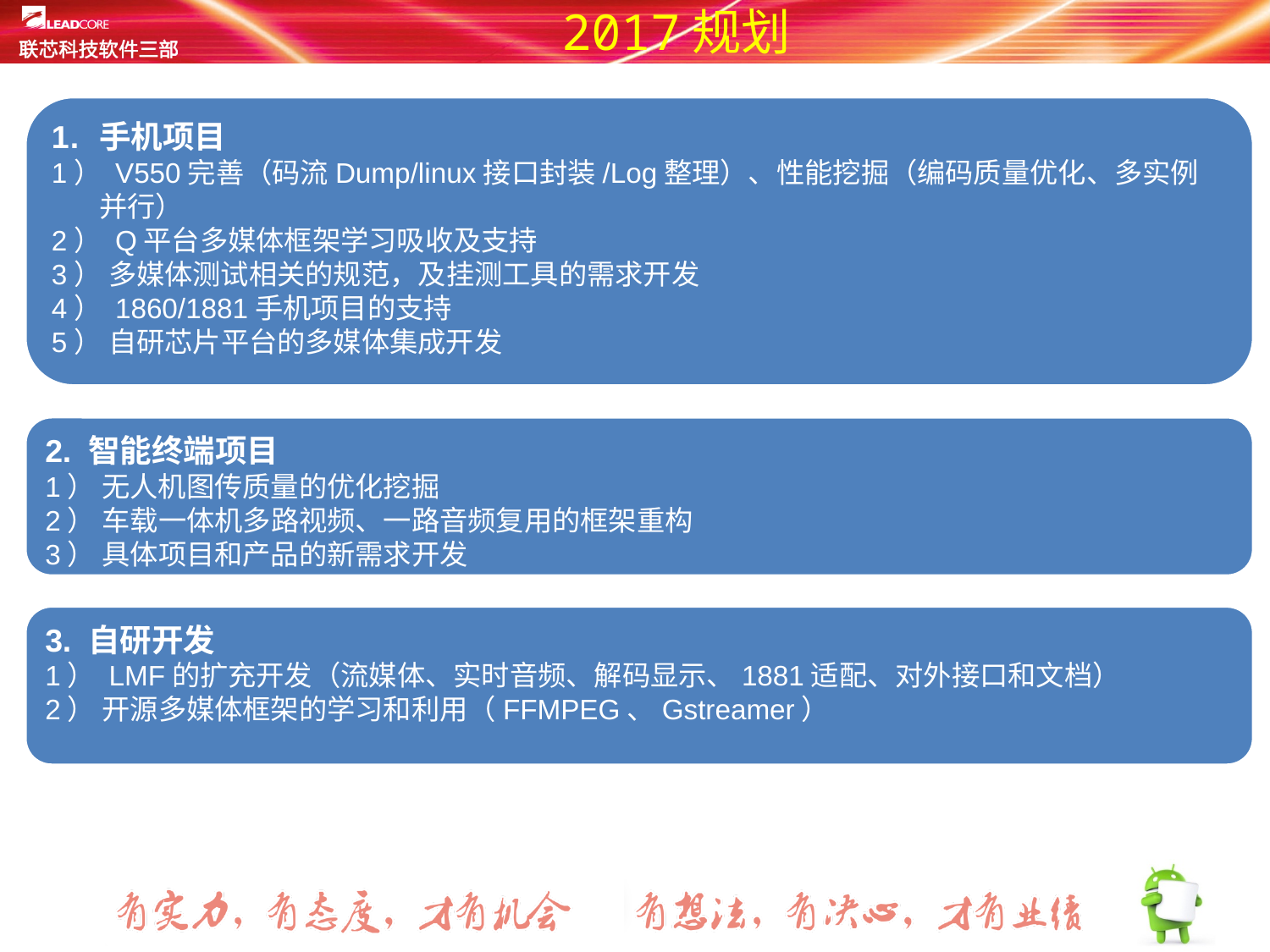

# 2017规划
手机项目
1） V550完善（码流Dump/linux接口封装/Log整理）、性能挖掘（编码质量优化、多实例并行）
2） Q平台多媒体框架学习吸收及支持
3） 多媒体测试相关的规范，及挂测工具的需求开发
4） 1860/1881手机项目的支持
5） 自研芯片平台的多媒体集成开发

2. 智能终端项目
1） 无人机图传质量的优化挖掘
2） 车载一体机多路视频、一路音频复用的框架重构
3） 具体项目和产品的新需求开发

3. 自研开发
1） LMF的扩充开发（流媒体、实时音频、解码显示、1881适配、对外接口和文档）
2） 开源多媒体框架的学习和利用（FFMPEG、Gstreamer）